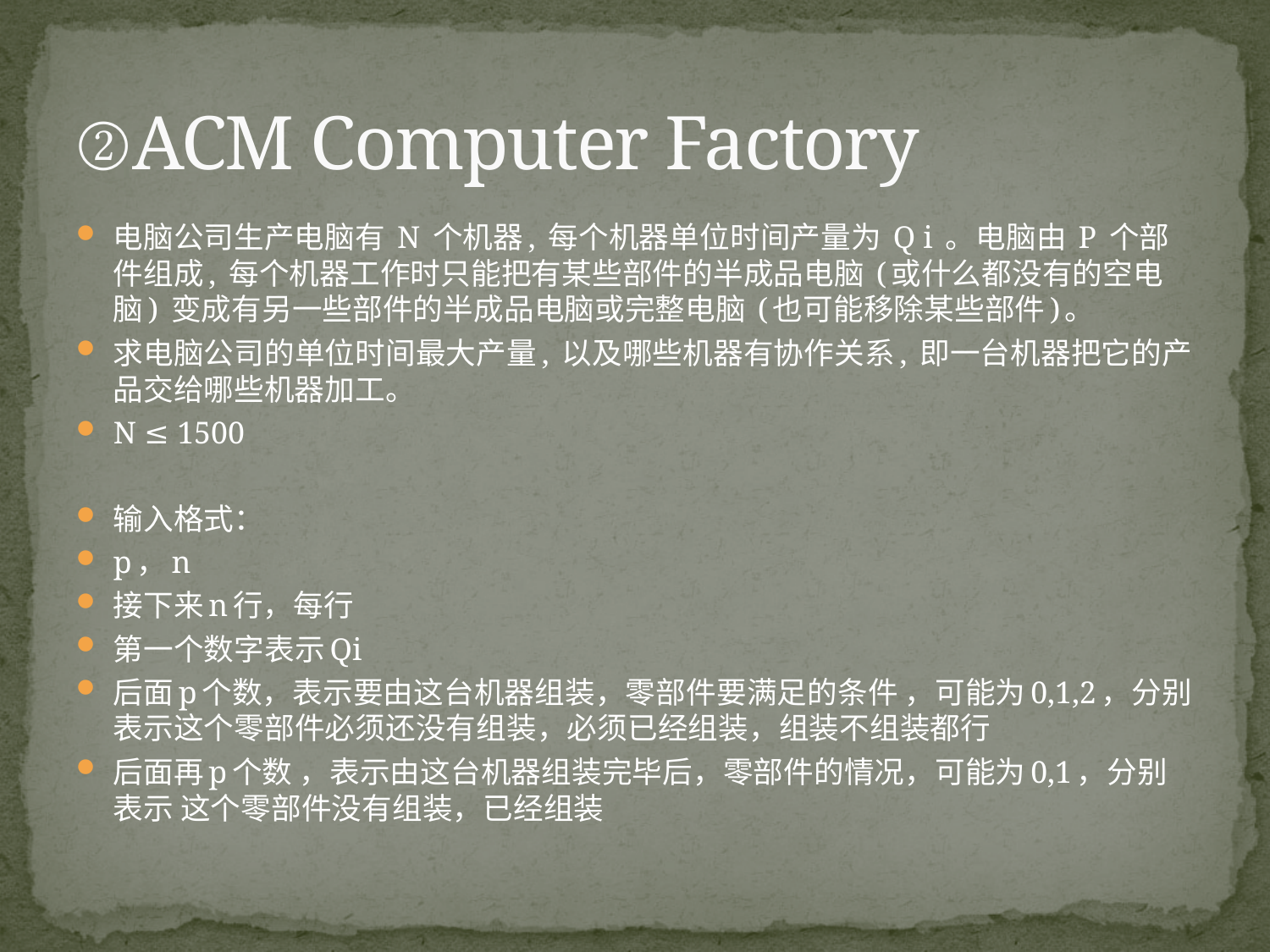

# ②ACM Computer Factory
电脑公司生产电脑有 N 个机器, 每个机器单位时间产量为 Q i 。电脑由 P 个部件组成, 每个机器工作时只能把有某些部件的半成品电脑 (或什么都没有的空电脑) 变成有另一些部件的半成品电脑或完整电脑 (也可能移除某些部件)。
求电脑公司的单位时间最大产量, 以及哪些机器有协作关系, 即一台机器把它的产品交给哪些机器加工。
N ≤ 1500

输入格式：
p，n
接下来n行，每行
第一个数字表示Qi
后面p个数，表示要由这台机器组装，零部件要满足的条件 ，可能为0,1,2，分别表示这个零部件必须还没有组装，必须已经组装，组装不组装都行
后面再p个数 ，表示由这台机器组装完毕后，零部件的情况，可能为0,1，分别表示 这个零部件没有组装，已经组装